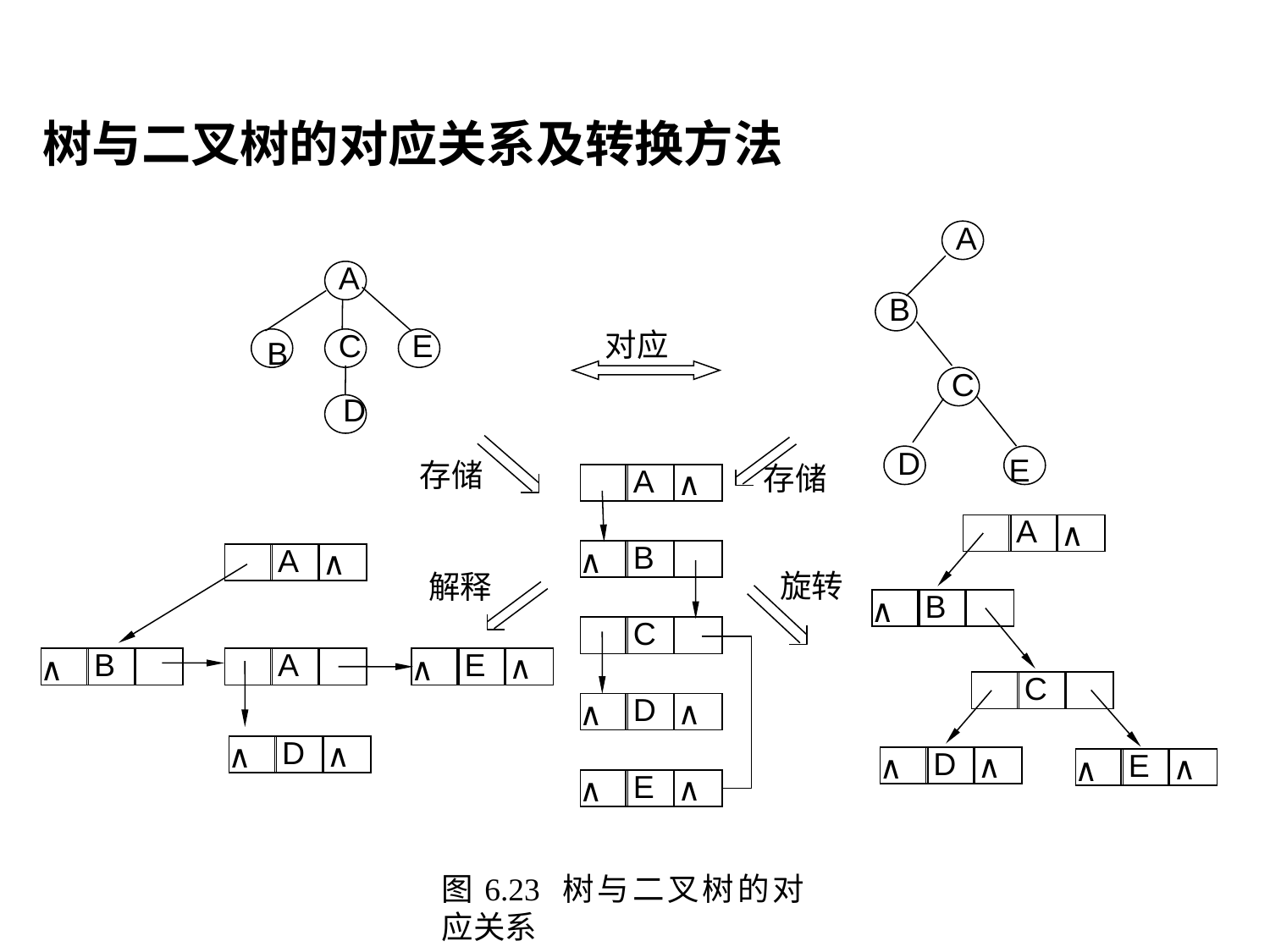

树与二叉树的对应关系及转换方法
A

B

C

D

E

A

C

E

B

D

对应

存储
存储
A
∧

B

∧

C

D
∧
∧

E
∧
∧

A
∧

B

∧

C

D
∧
∧

E
∧
∧

A
∧

B

∧

A

E
∧
∧

D
∧
∧

旋转

解释

图6.23 树与二叉树的对应关系